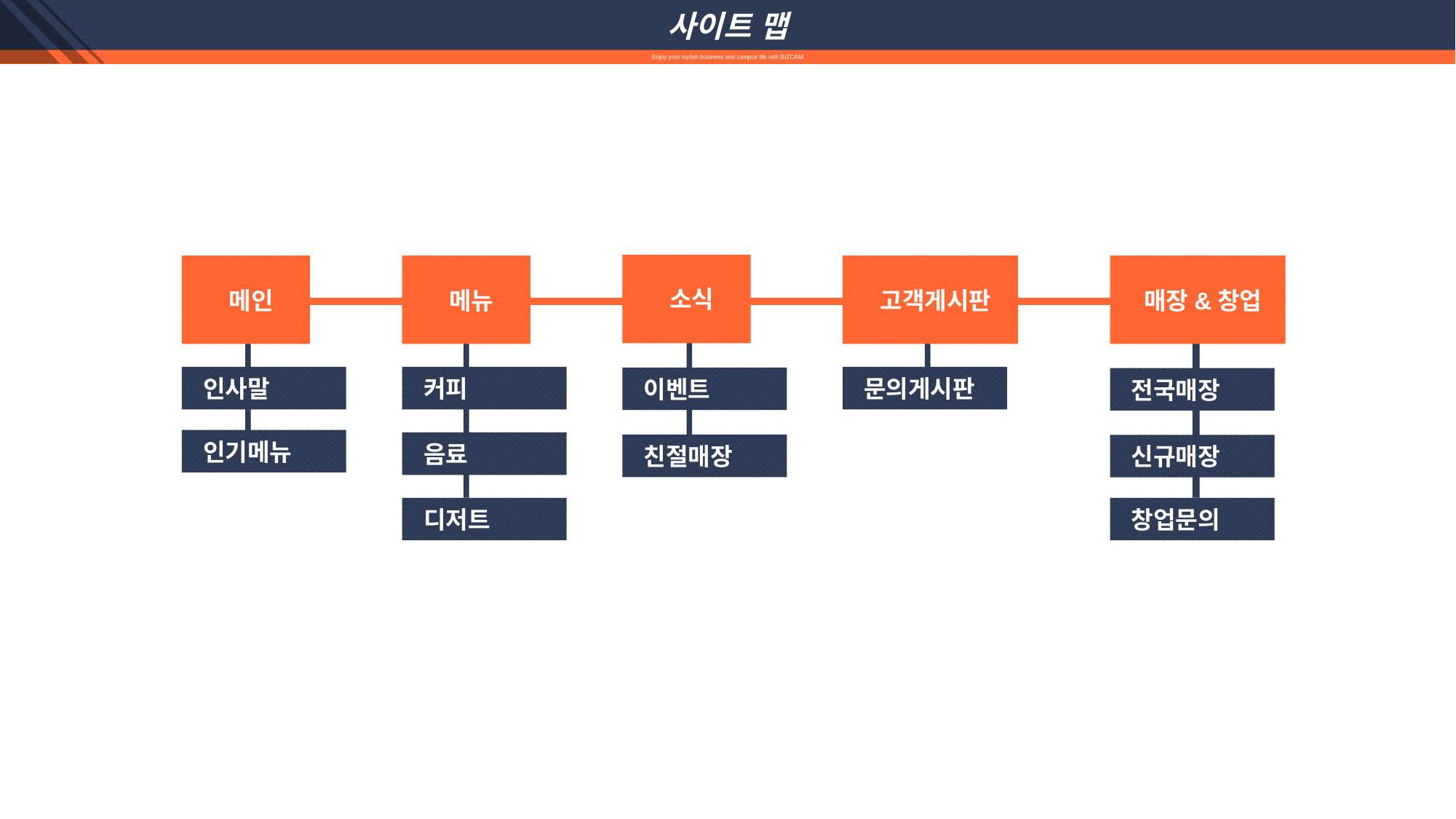

사이트 맵

Enjoy your stylish business and campus life with BIZCAM
소식
메인
메뉴
고객게시판
매장&창업

인사말
커피
문의게시판
이벤트
전국매장

인기메뉴
음료
친절매장
신규매장
디저트
창업문의